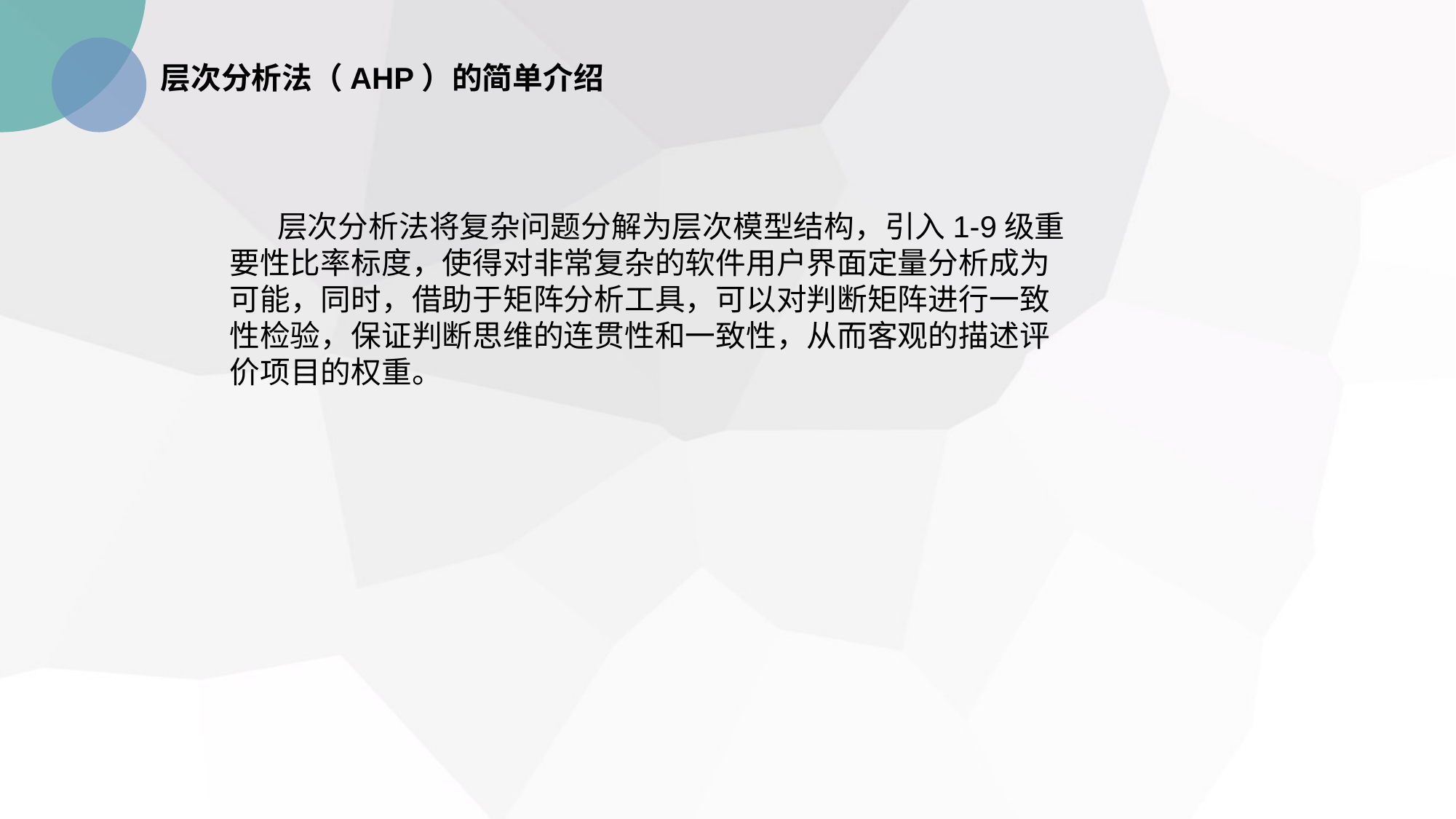

层次分析法（AHP）的简单介绍
      层次分析法将复杂问题分解为层次模型结构，引入1-9级重要性比率标度，使得对非常复杂的软件用户界面定量分析成为可能，同时，借助于矩阵分析工具，可以对判断矩阵进行一致性检验，保证判断思维的连贯性和一致性，从而客观的描述评价项目的权重。